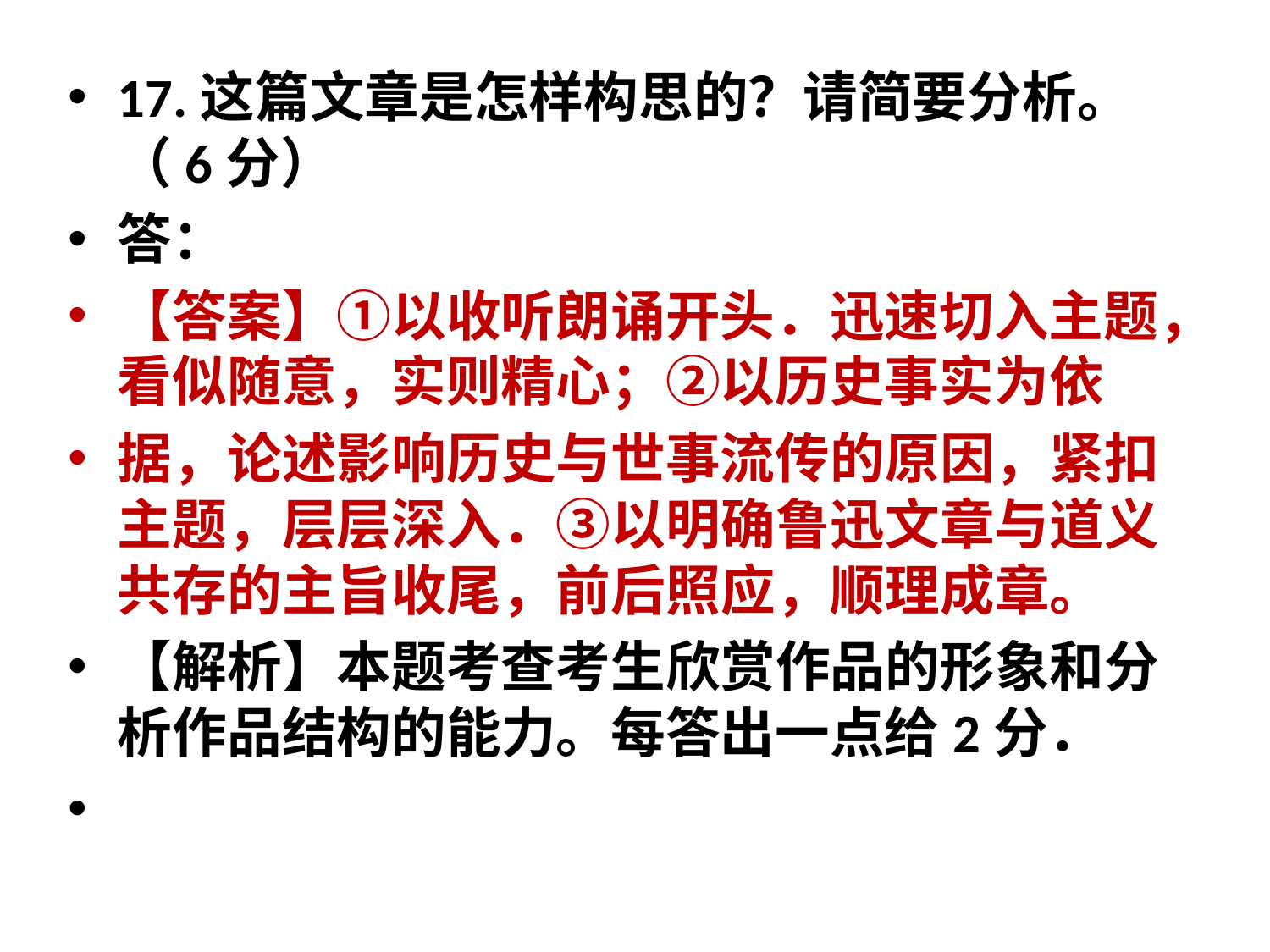

17.这篇文章是怎样构思的？请简要分析。（6分）
答：
【答案】①以收听朗诵开头．迅速切入主题，看似随意，实则精心；②以历史事实为依
据，论述影响历史与世事流传的原因，紧扣主题，层层深入．③以明确鲁迅文章与道义共存的主旨收尾，前后照应，顺理成章。
【解析】本题考查考生欣赏作品的形象和分析作品结构的能力。每答出一点给2分．